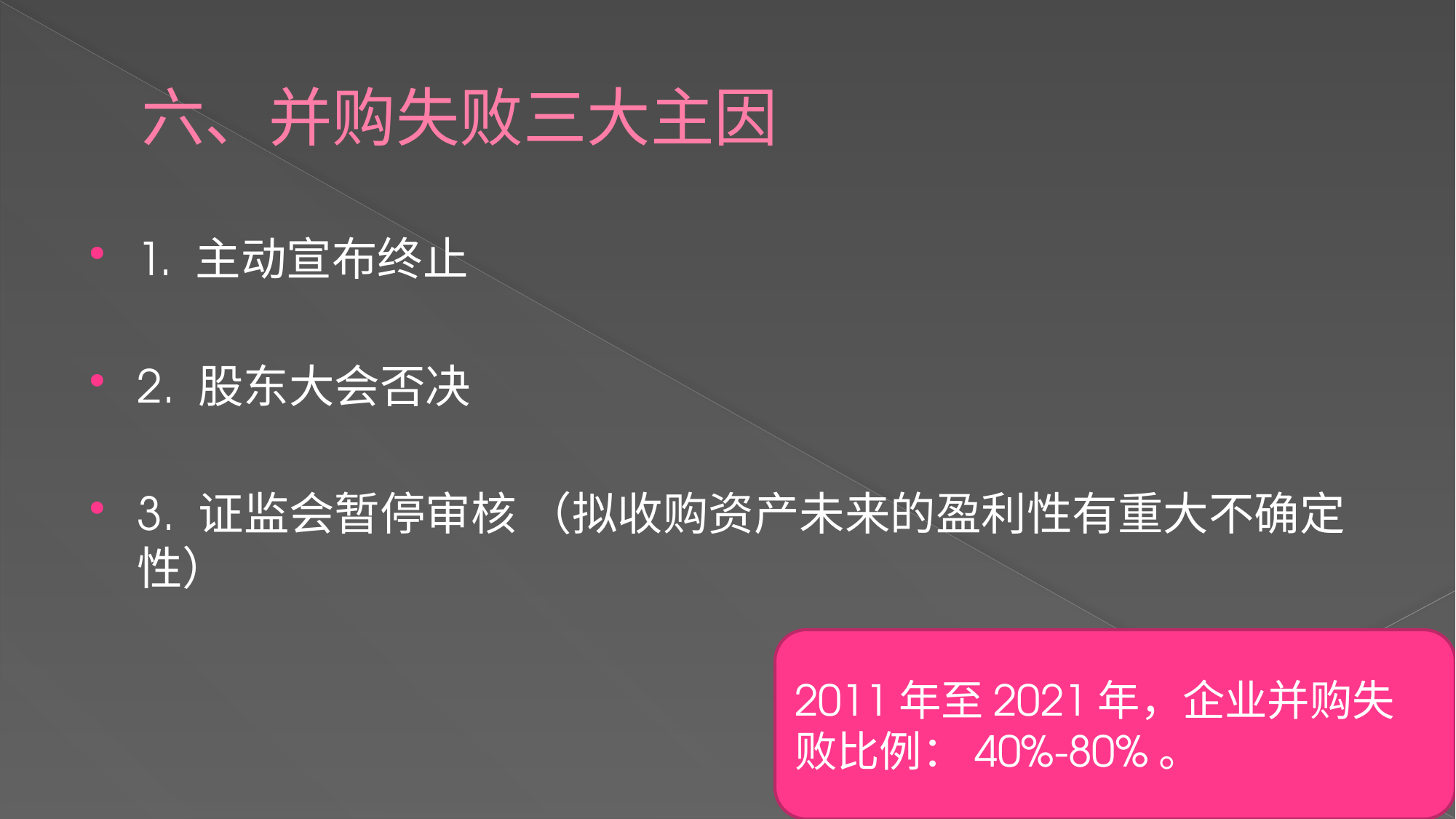

# 六、并购失败三大主因
1. 主动宣布终止

2. 股东大会否决

3. 证监会暂停审核 （拟收购资产未来的盈利性有重大不确定性）
2011年至2021年，企业并购失败比例：40%-80%。